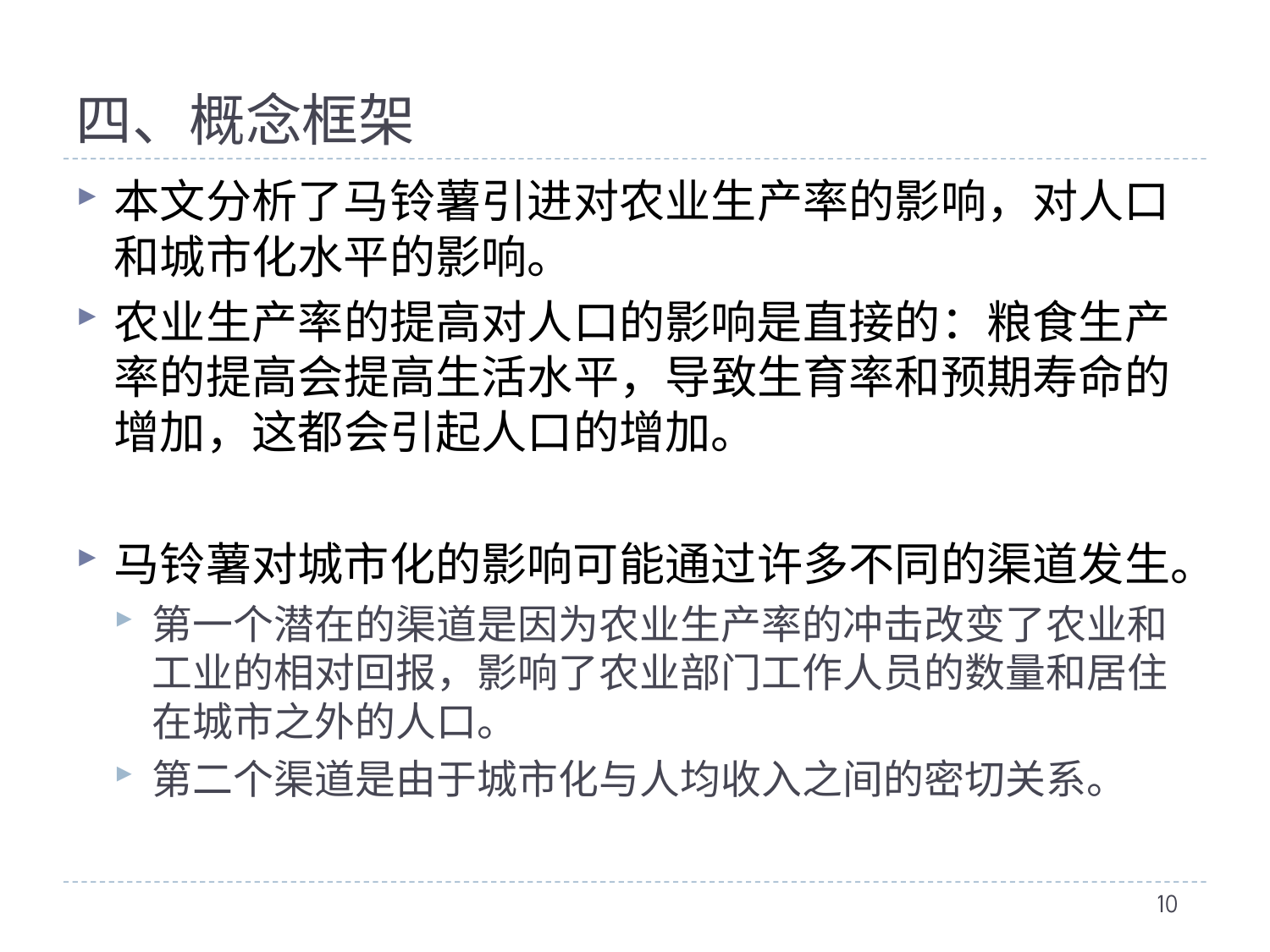

# 四、概念框架
本文分析了马铃薯引进对农业生产率的影响，对人口和城市化水平的影响。
农业生产率的提高对人口的影响是直接的：粮食生产率的提高会提高生活水平，导致生育率和预期寿命的增加，这都会引起人口的增加。

马铃薯对城市化的影响可能通过许多不同的渠道发生。
第一个潜在的渠道是因为农业生产率的冲击改变了农业和工业的相对回报，影响了农业部门工作人员的数量和居住在城市之外的人口。
第二个渠道是由于城市化与人均收入之间的密切关系。

10